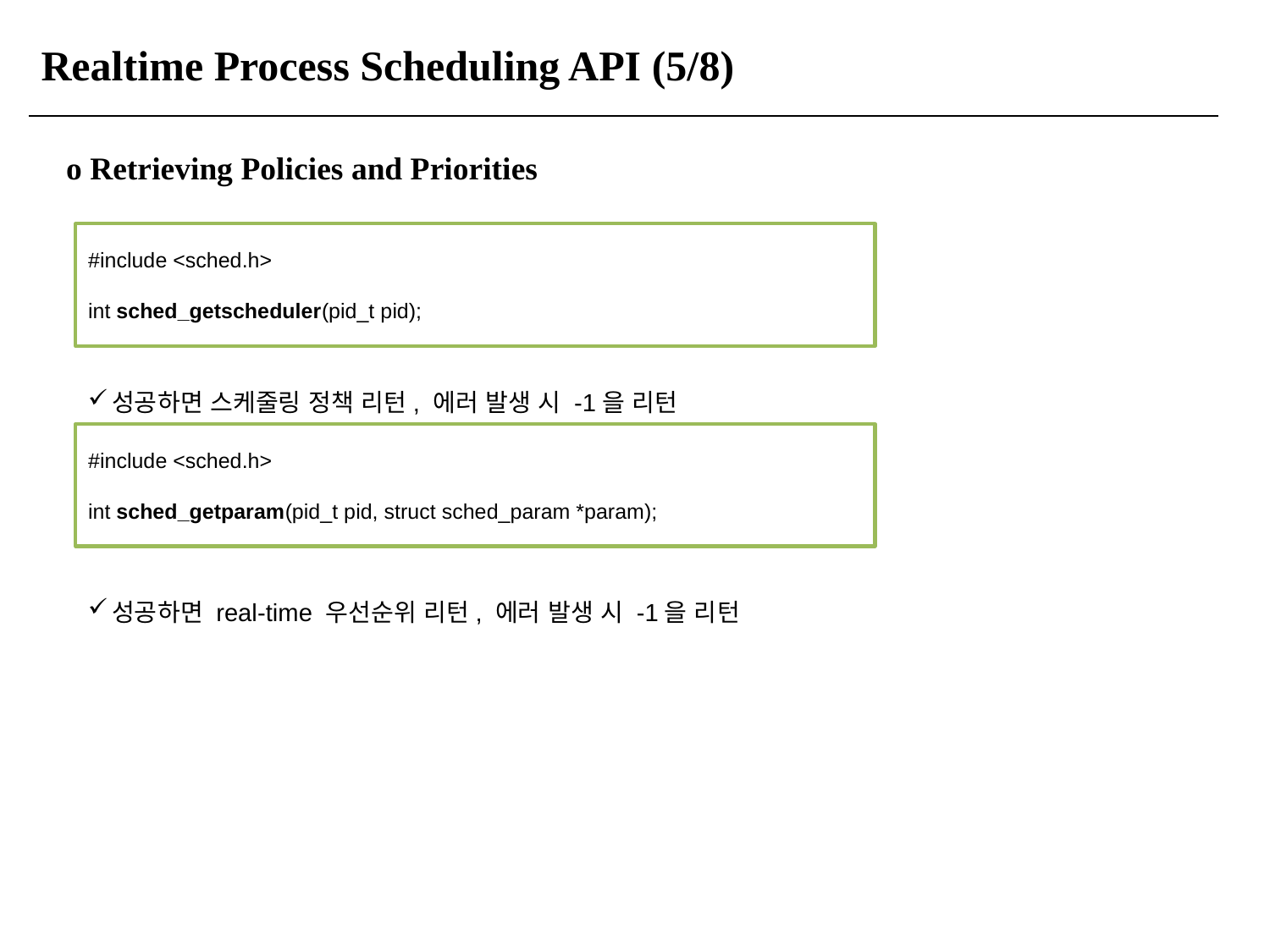

Realtime Process Scheduling API (5/8)
o Retrieving Policies and Priorities
#include <sched.h>

int sched_getscheduler(pid_t pid);
성공하면 스케줄링 정책 리턴, 에러 발생 시 -1을 리턴
#include <sched.h>

int sched_getparam(pid_t pid, struct sched_param *param);
성공하면 real-time 우선순위 리턴, 에러 발생 시 -1을 리턴